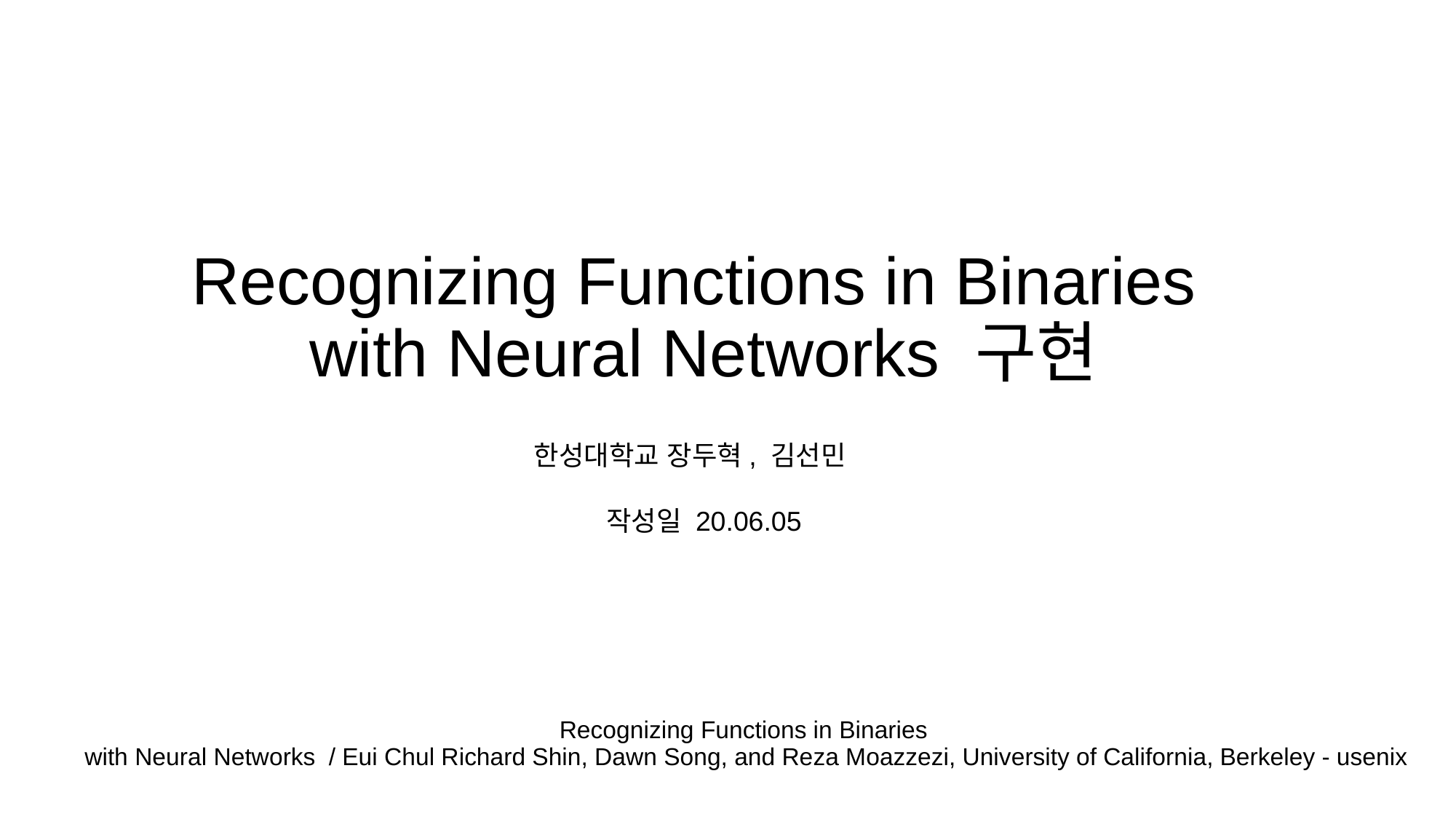

# Recognizing Functions in Binaries with Neural Networks 구현
한성대학교 장두혁, 김선민

작성일 20.06.05
Recognizing Functions in Binaries
with Neural Networks  / Eui Chul Richard Shin, Dawn Song, and Reza Moazzezi, University of California, Berkeley - usenix